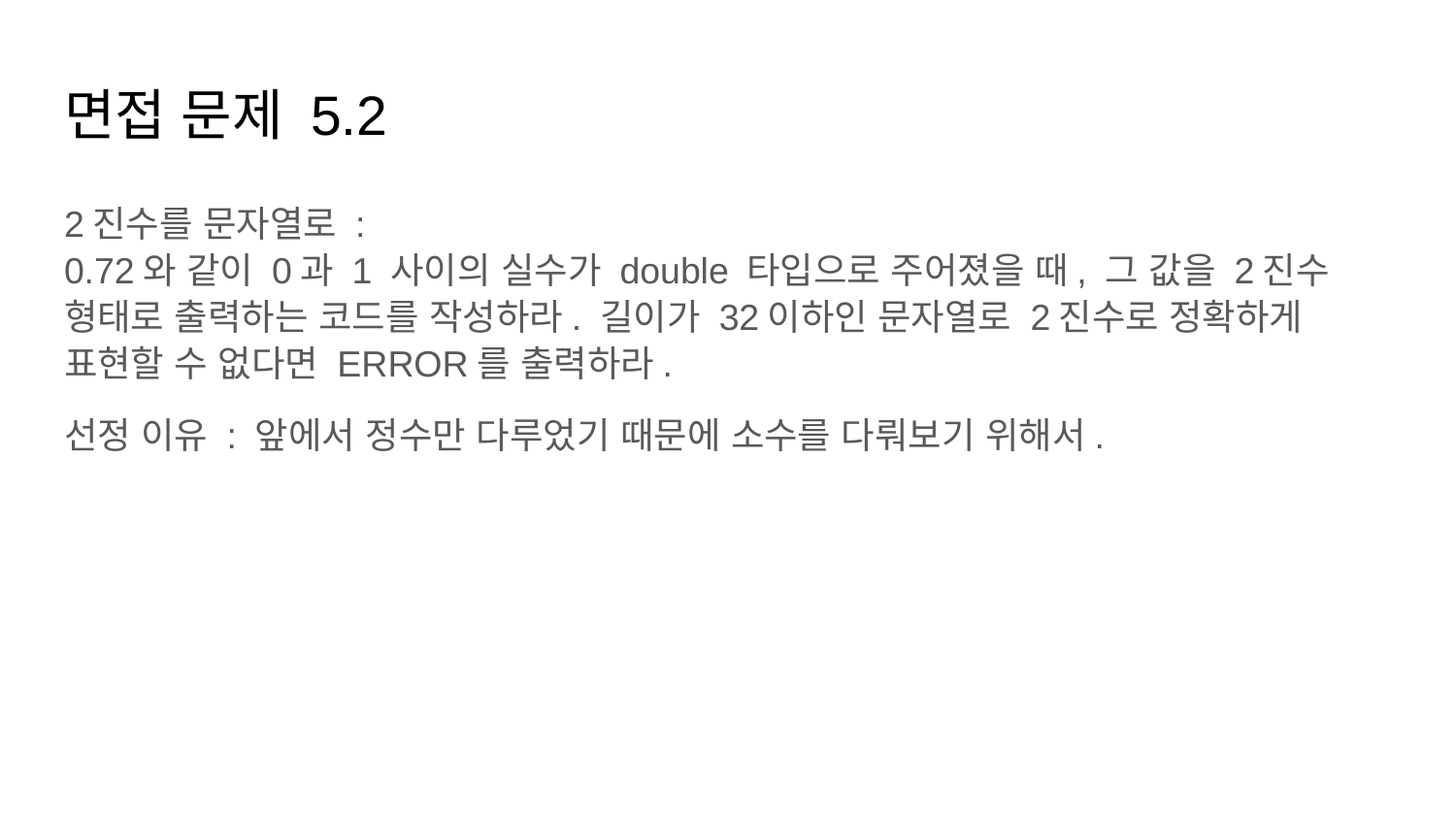

# 면접 문제 5.2
2진수를 문자열로 :
0.72와 같이 0과 1 사이의 실수가 double 타입으로 주어졌을 때, 그 값을 2진수 형태로 출력하는 코드를 작성하라. 길이가 32이하인 문자열로 2진수로 정확하게 표현할 수 없다면 ERROR를 출력하라.
선정 이유 : 앞에서 정수만 다루었기 때문에 소수를 다뤄보기 위해서.